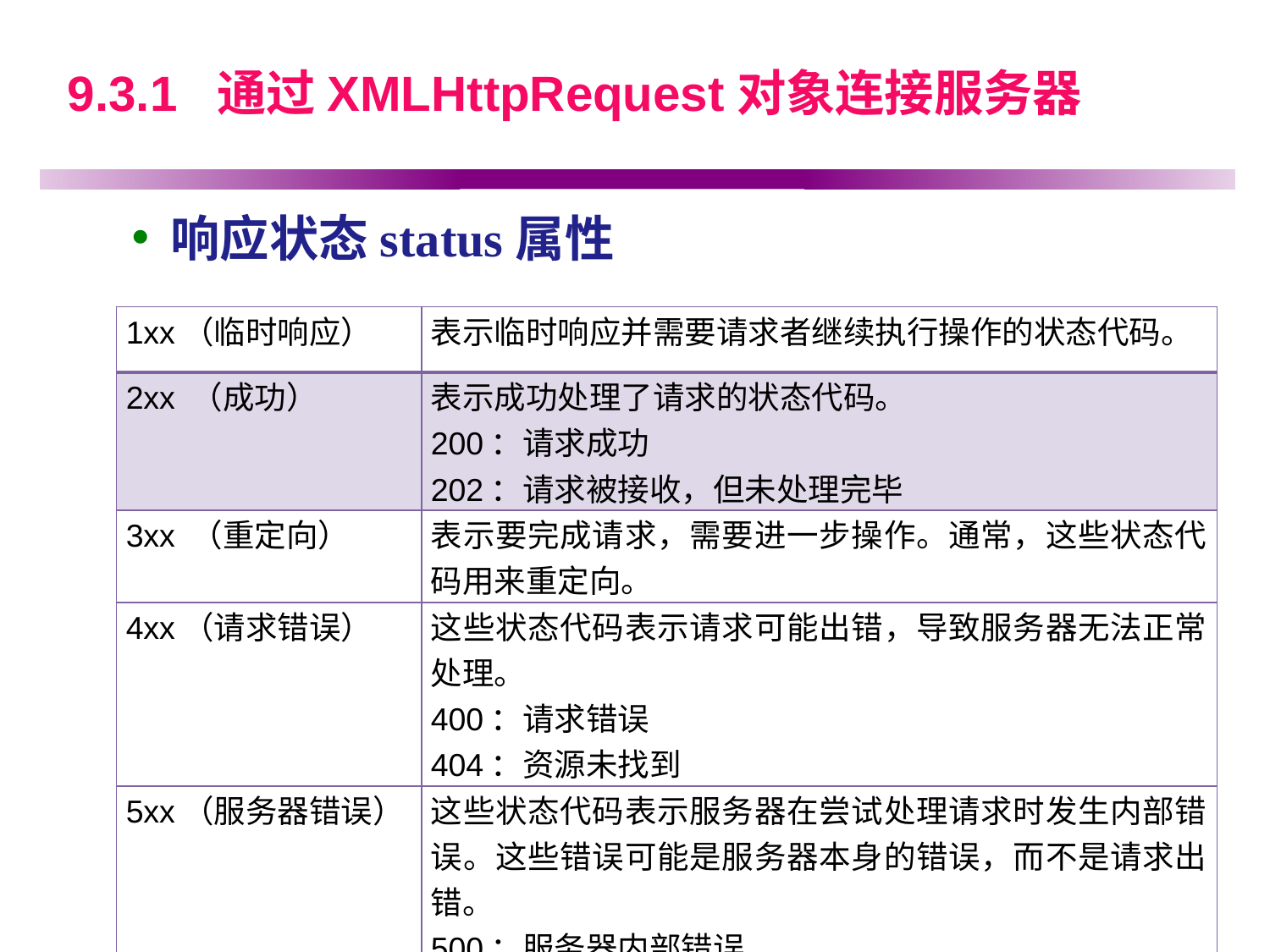

# 9.3.1  通过XMLHttpRequest对象连接服务器
响应状态status属性
| 1xx（临时响应） | 表示临时响应并需要请求者继续执行操作的状态代码。 |
| --- | --- |
| 2xx （成功） | 表示成功处理了请求的状态代码。 200：请求成功 202：请求被接收，但未处理完毕 |
| 3xx （重定向） | 表示要完成请求，需要进一步操作。通常，这些状态代码用来重定向。 |
| 4xx（请求错误） | 这些状态代码表示请求可能出错，导致服务器无法正常处理。 400：请求错误 404：资源未找到 |
| 5xx（服务器错误） | 这些状态代码表示服务器在尝试处理请求时发生内部错误。这些错误可能是服务器本身的错误，而不是请求出错。 500：服务器内部错误 |